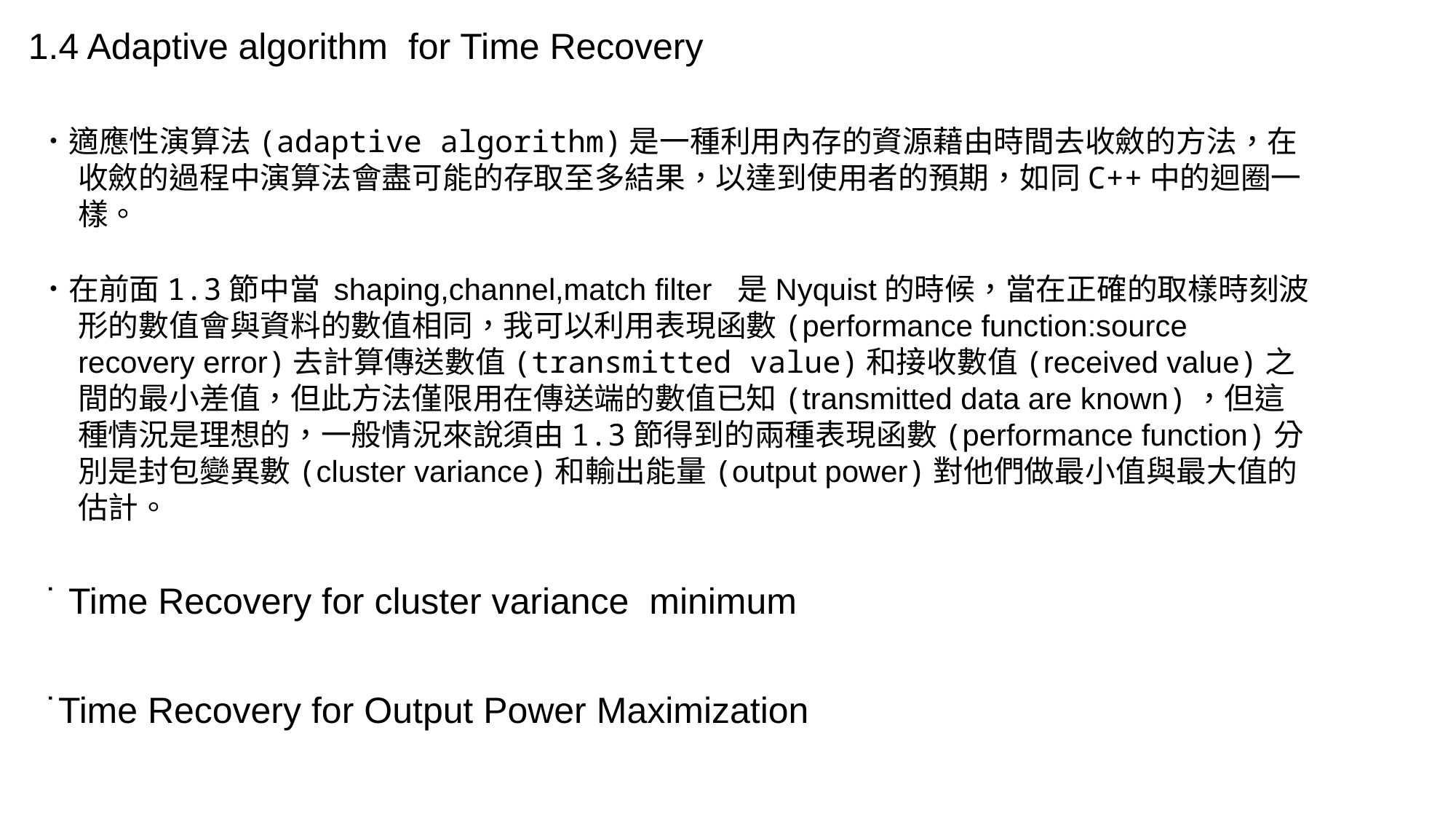

1.4 Adaptive algorithm  for Time Recovery

˙適應性演算法(adaptive algorithm)是一種利用內存的資源藉由時間去收斂的方法，在收斂的過程中演算法會盡可能的存取至多結果，以達到使用者的預期，如同C++中的迴圈一樣。

˙在前面1.3節中當 shaping,channel,match filter 是Nyquist的時候，當在正確的取樣時刻波形的數值會與資料的數值相同，我可以利用表現函數(performance function:source recovery error)去計算傳送數值(transmitted value)和接收數值(received value)之間的最小差值，但此方法僅限用在傳送端的數值已知(transmitted data are known)，但這種情況是理想的，一般情況來說須由1.3節得到的兩種表現函數(performance function)分別是封包變異數(cluster variance)和輸出能量(output power)對他們做最小值與最大值的估計。

˙ Time Recovery for cluster variance  minimum

˙Time Recovery for Output Power Maximization